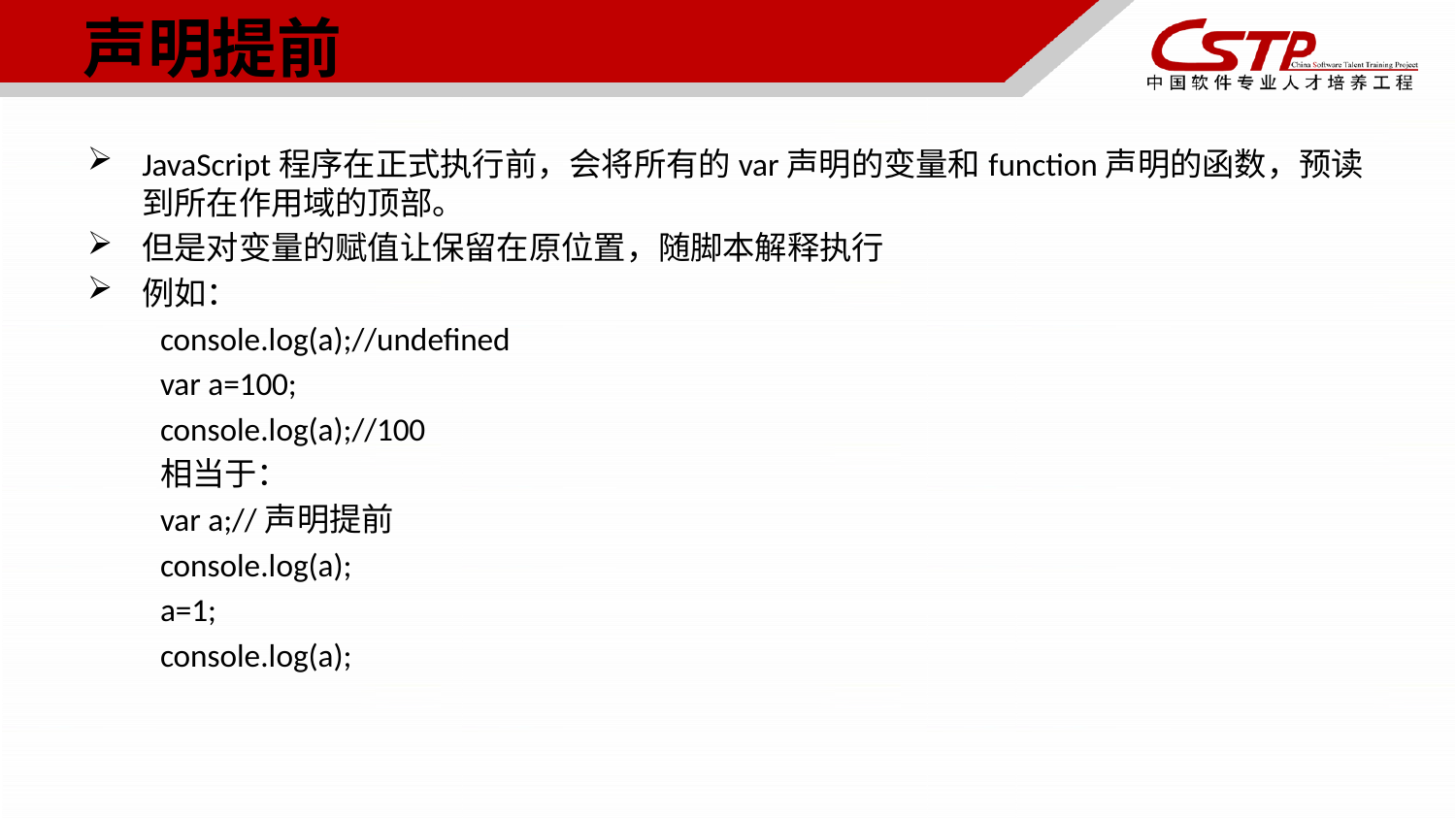

# 声明提前
JavaScript程序在正式执行前，会将所有的var声明的变量和function声明的函数，预读到所在作用域的顶部。
但是对变量的赋值让保留在原位置，随脚本解释执行
例如：
console.log(a);//undefined
var a=100;
console.log(a);//100
相当于：
var a;//声明提前
console.log(a);
a=1;
console.log(a);